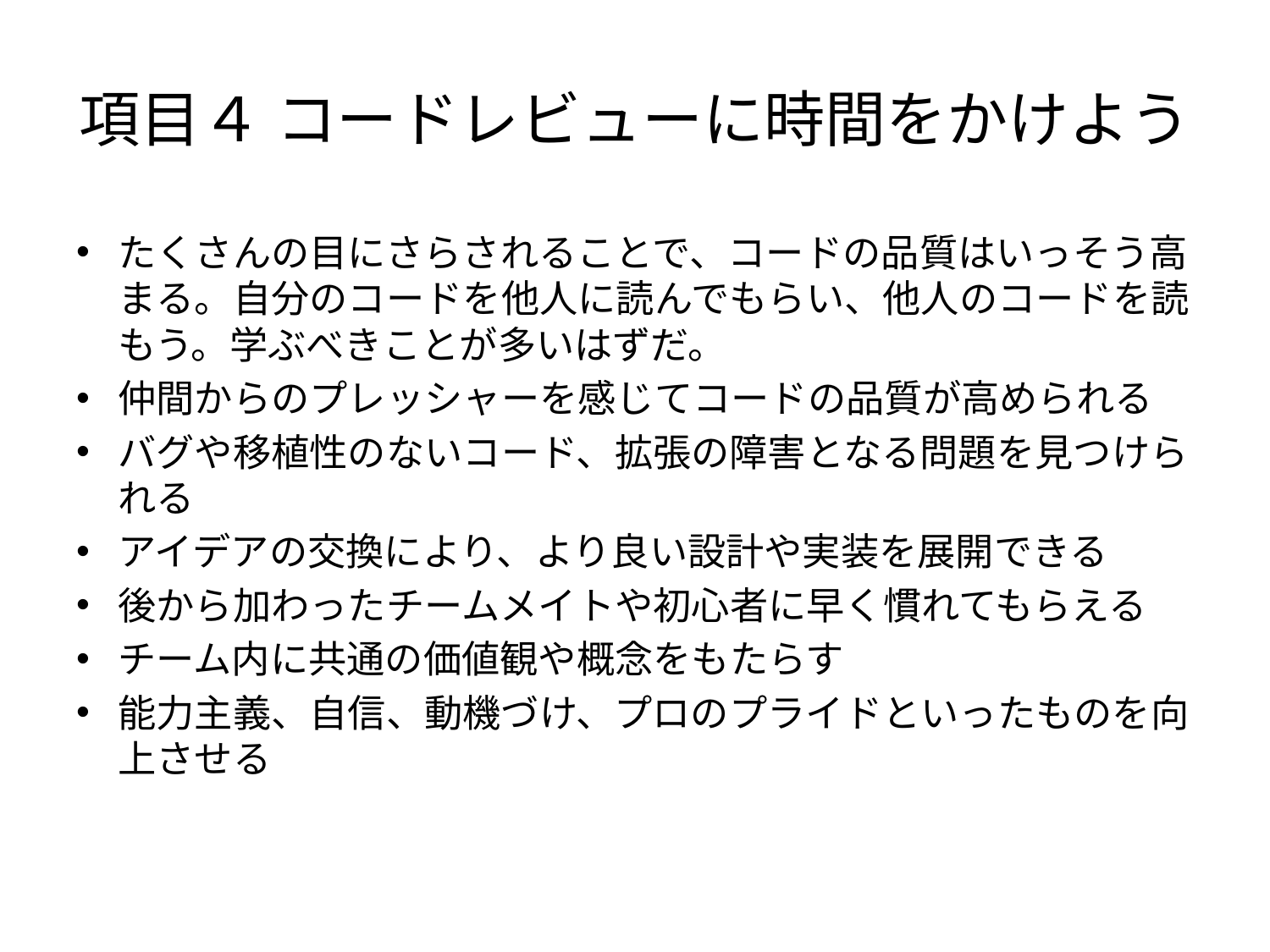

# 項目４ コードレビューに時間をかけよう
たくさんの目にさらされることで、コードの品質はいっそう高まる。自分のコードを他人に読んでもらい、他人のコードを読もう。学ぶべきことが多いはずだ。
仲間からのプレッシャーを感じてコードの品質が高められる
バグや移植性のないコード、拡張の障害となる問題を見つけられる
アイデアの交換により、より良い設計や実装を展開できる
後から加わったチームメイトや初心者に早く慣れてもらえる
チーム内に共通の価値観や概念をもたらす
能力主義、自信、動機づけ、プロのプライドといったものを向上させる